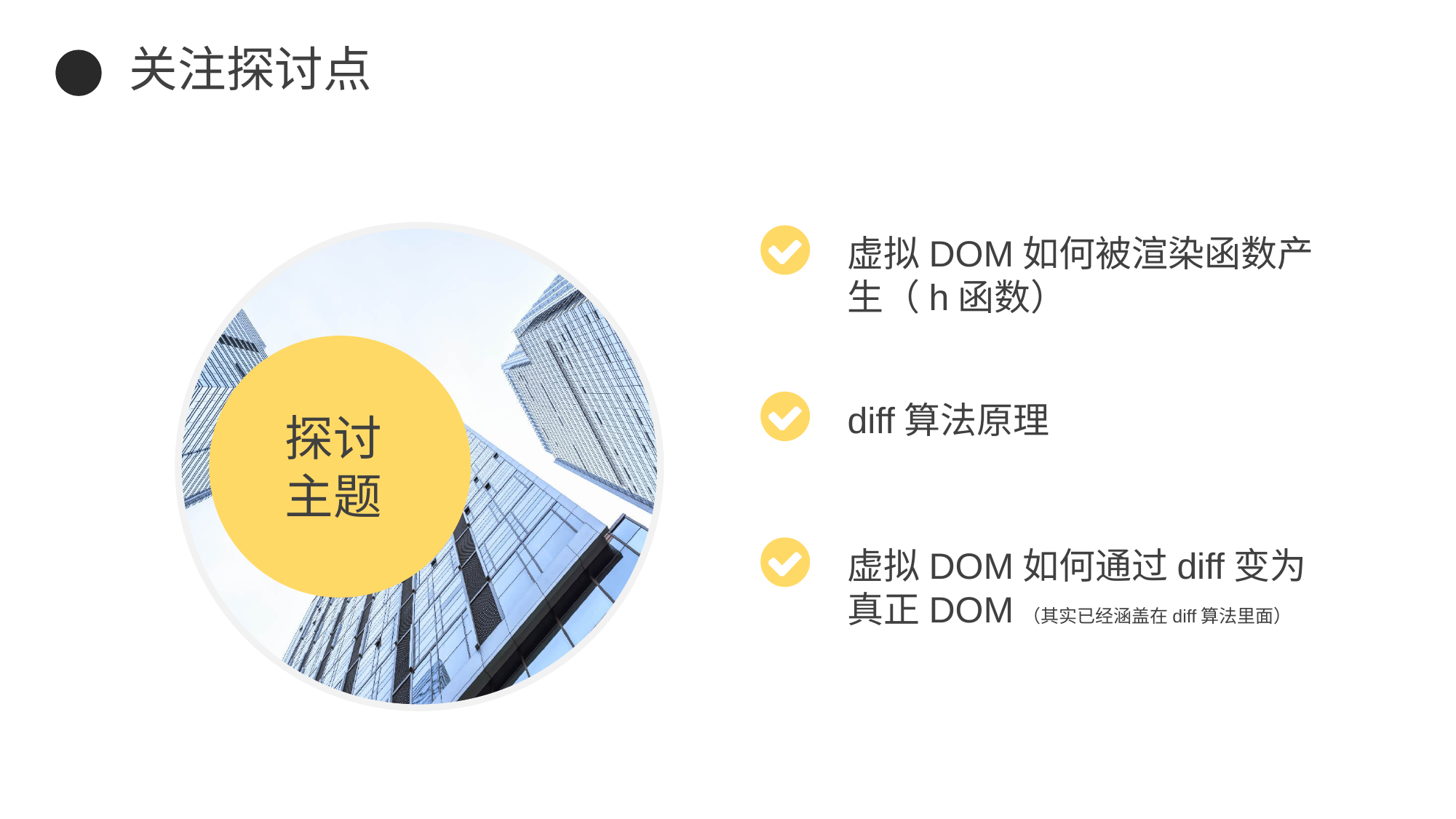

关注探讨点

虚拟DOM如何被渲染函数产生（h函数）

diff算法原理
探讨主题

虚拟DOM如何通过diff变为真正DOM（其实已经涵盖在diff算法里面）